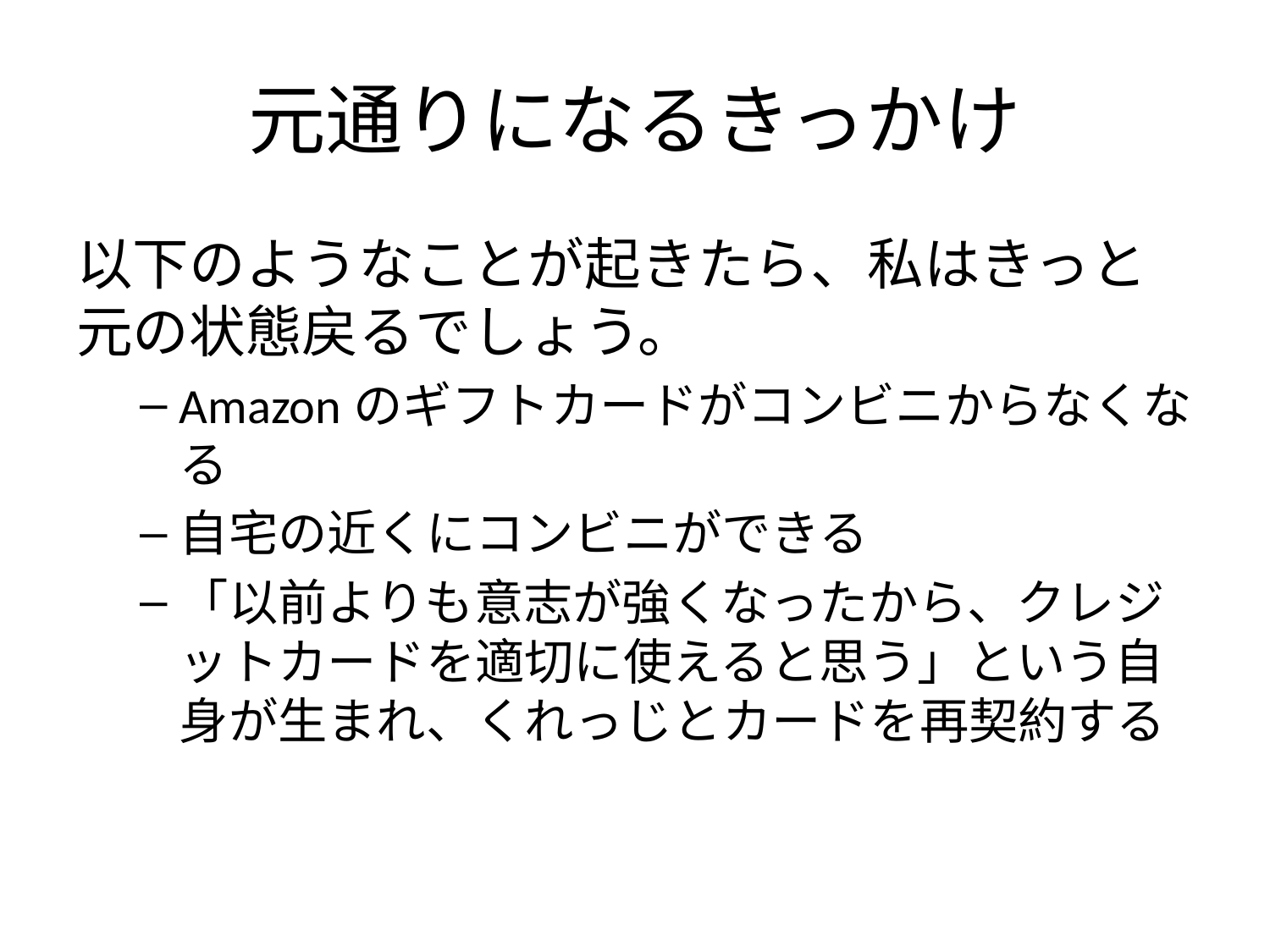

# 元通りになるきっかけ
以下のようなことが起きたら、私はきっと元の状態戻るでしょう。
Amazonのギフトカードがコンビニからなくなる
自宅の近くにコンビニができる
「以前よりも意志が強くなったから、クレジットカードを適切に使えると思う」という自身が生まれ、くれっじとカードを再契約する